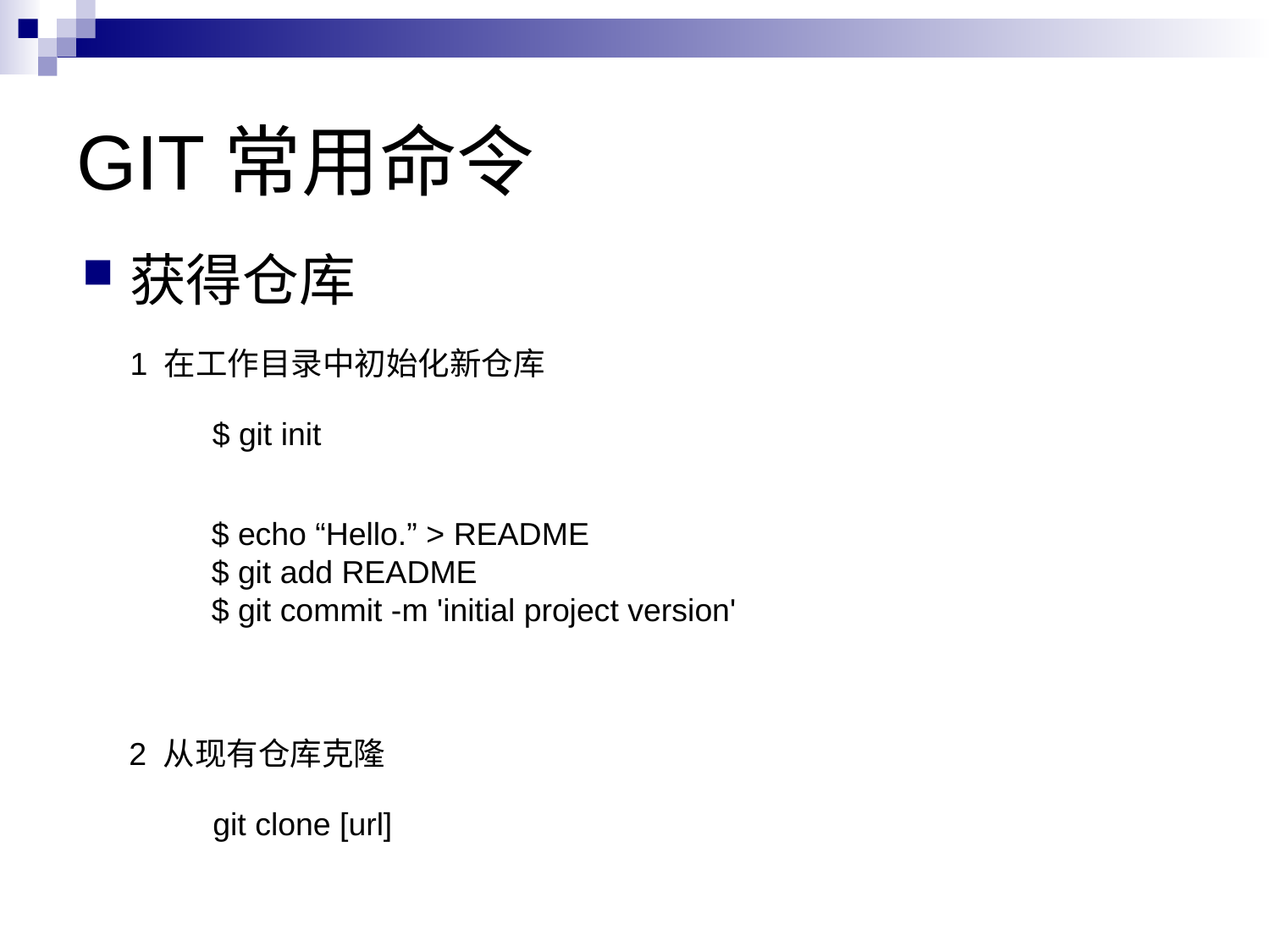

# GIT常用命令
获得仓库

1 在工作目录中初始化新仓库
$ git init
$ echo “Hello.” > README
$ git add README
$ git commit -m 'initial project version'
2 从现有仓库克隆
git clone [url]